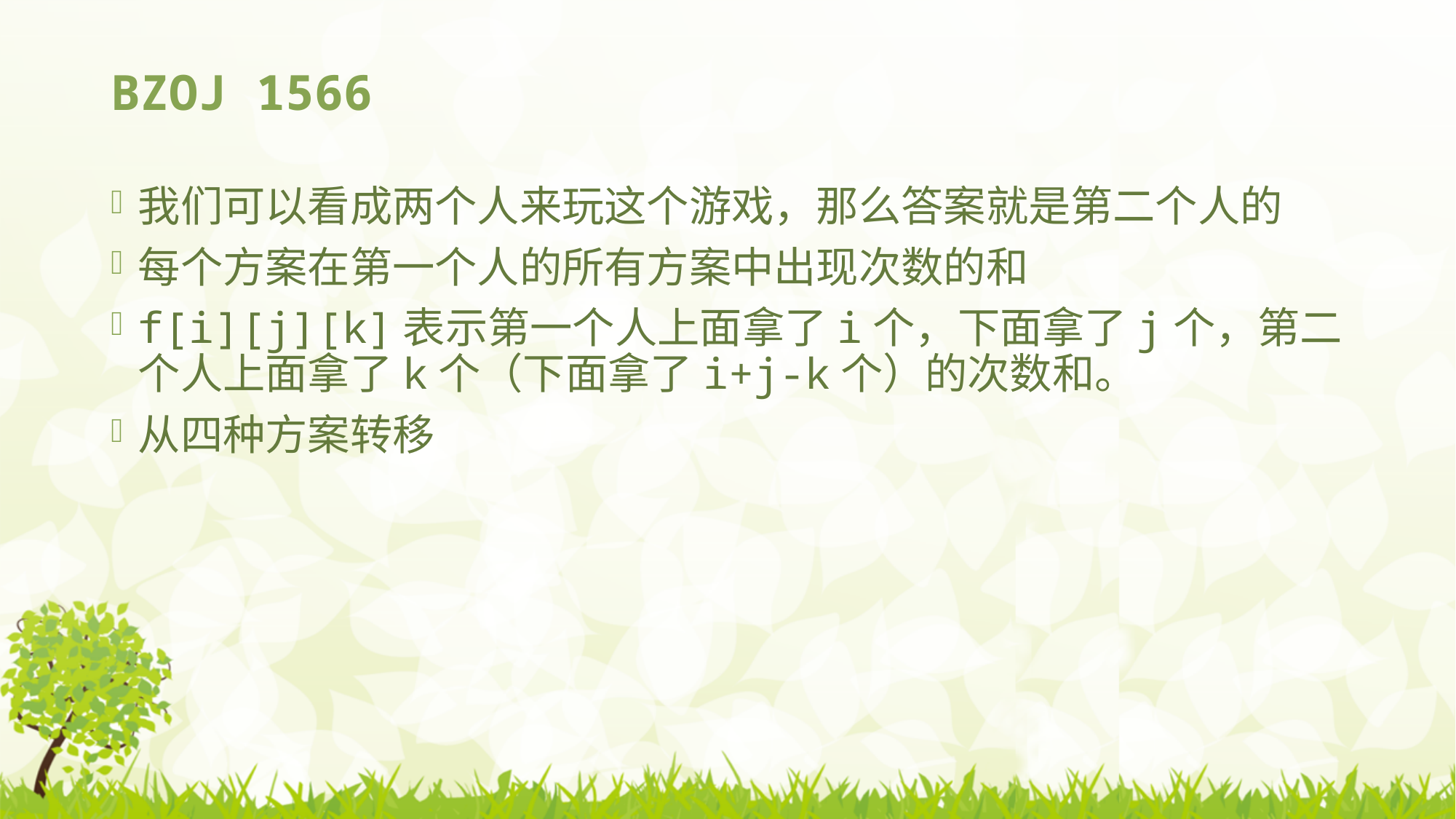

# BZOJ 1566
我们可以看成两个人来玩这个游戏，那么答案就是第二个人的
每个方案在第一个人的所有方案中出现次数的和
f[i][j][k]表示第一个人上面拿了i个，下面拿了j个，第二个人上面拿了k个（下面拿了i+j-k个）的次数和。
从四种方案转移